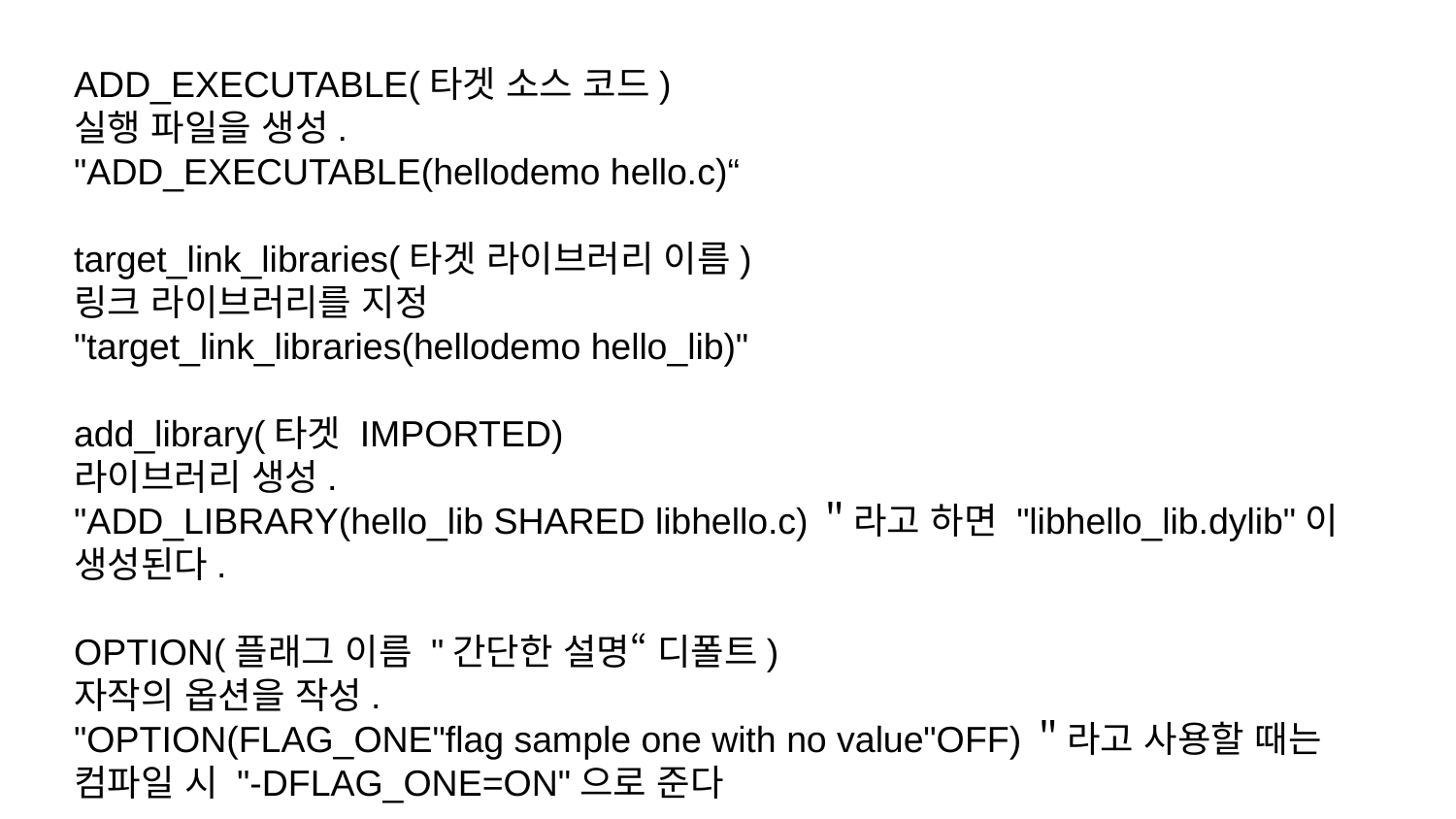

ADD_EXECUTABLE(타겟 소스 코드)
실행 파일을 생성.
"ADD_EXECUTABLE(hellodemo hello.c)“
target_link_libraries(타겟 라이브러리 이름)
링크 라이브러리를 지정
"target_link_libraries(hellodemo hello_lib)"

add_library(타겟 IMPORTED)
라이브러리 생성.
"ADD_LIBRARY(hello_lib SHARED libhello.c)＂라고 하면 "libhello_lib.dylib"이 생성된다.
OPTION(플래그 이름 "간단한 설명“ 디폴트)
자작의 옵션을 작성.
"OPTION(FLAG_ONE"flag sample one with no value"OFF)＂라고 사용할 때는 컴파일 시 "-DFLAG_ONE=ON"으로 준다